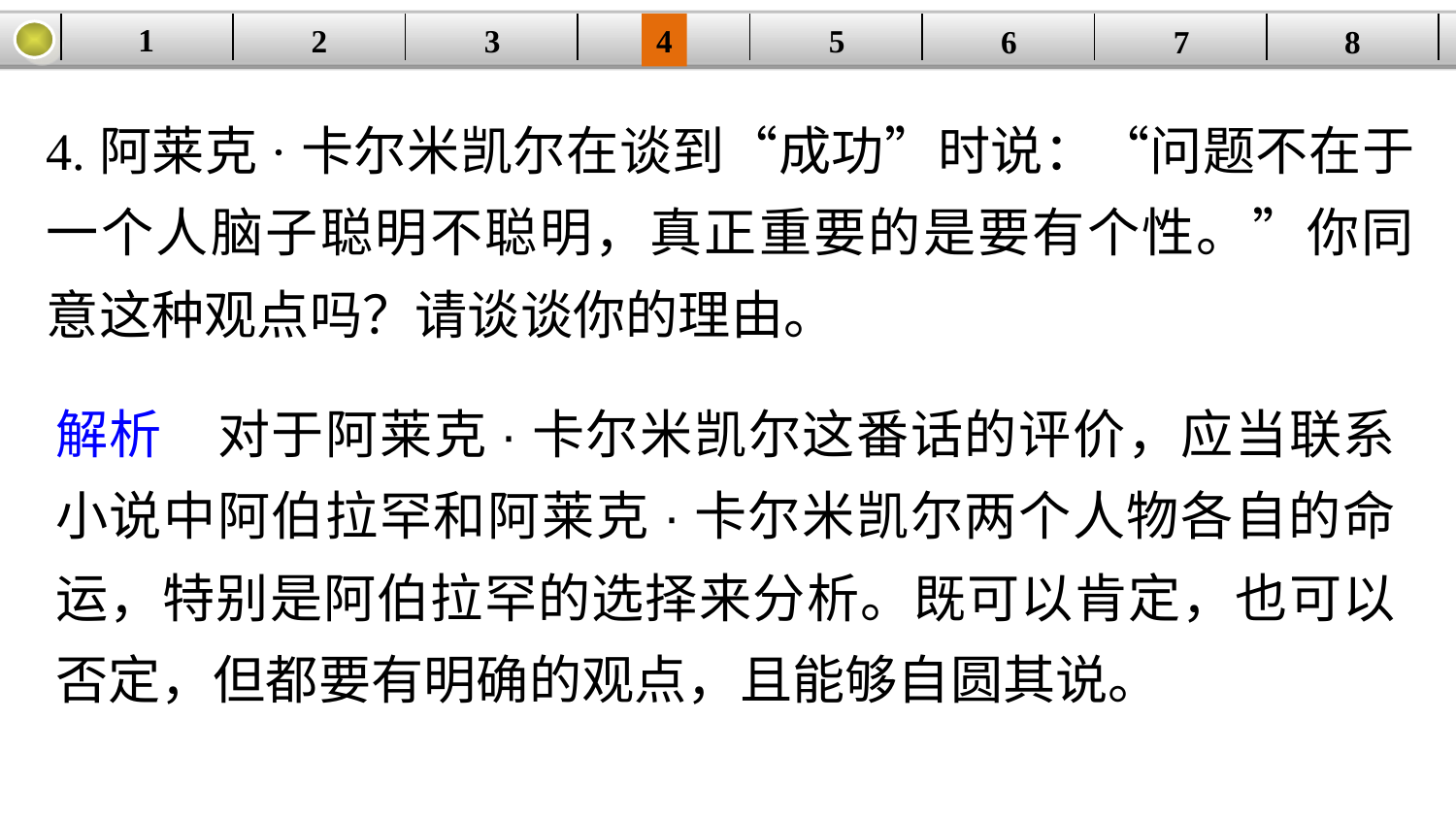

1
2
3
4
|  |  |  |  |  |  |  |  |
| --- | --- | --- | --- | --- | --- | --- | --- |
5
6
7
8

4.阿莱克·卡尔米凯尔在谈到“成功”时说：“问题不在于一个人脑子聪明不聪明，真正重要的是要有个性。”你同意这种观点吗？请谈谈你的理由。
解析　对于阿莱克·卡尔米凯尔这番话的评价，应当联系小说中阿伯拉罕和阿莱克·卡尔米凯尔两个人物各自的命运，特别是阿伯拉罕的选择来分析。既可以肯定，也可以否定，但都要有明确的观点，且能够自圆其说。